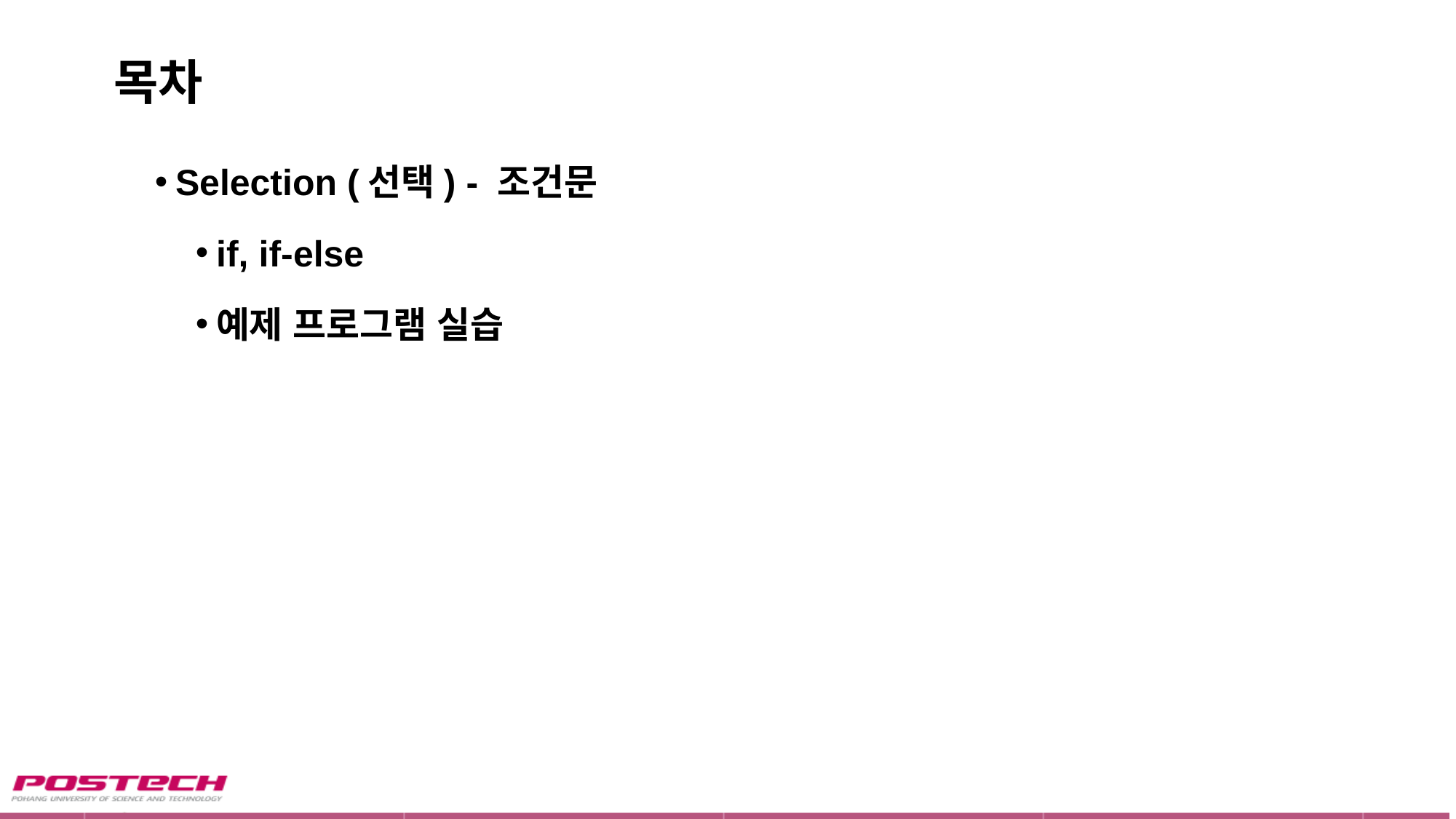

# 목차
Selection (선택) - 조건문
if, if-else
예제 프로그램 실습